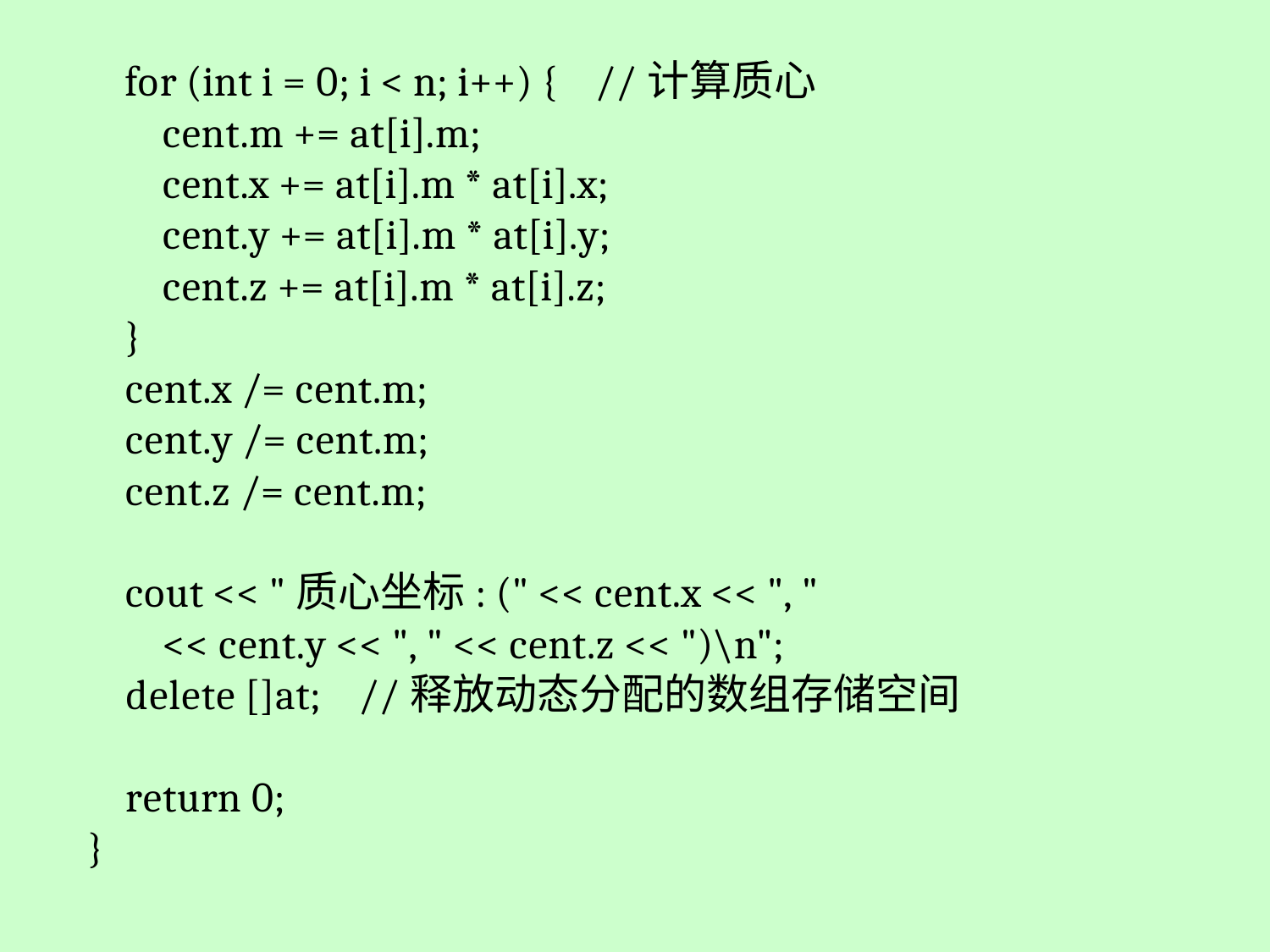

for (int i = 0; i < n; i++) {    //计算质心
        cent.m += at[i].m;
        cent.x += at[i].m * at[i].x;
        cent.y += at[i].m * at[i].y;
        cent.z += at[i].m * at[i].z;
    }
    cent.x /= cent.m;
    cent.y /= cent.m;
    cent.z /= cent.m;

    cout << "质心坐标: (" << cent.x << ", "
        << cent.y << ", " << cent.z << ")\n";
    delete []at;    //释放动态分配的数组存储空间

    return 0;
}

49